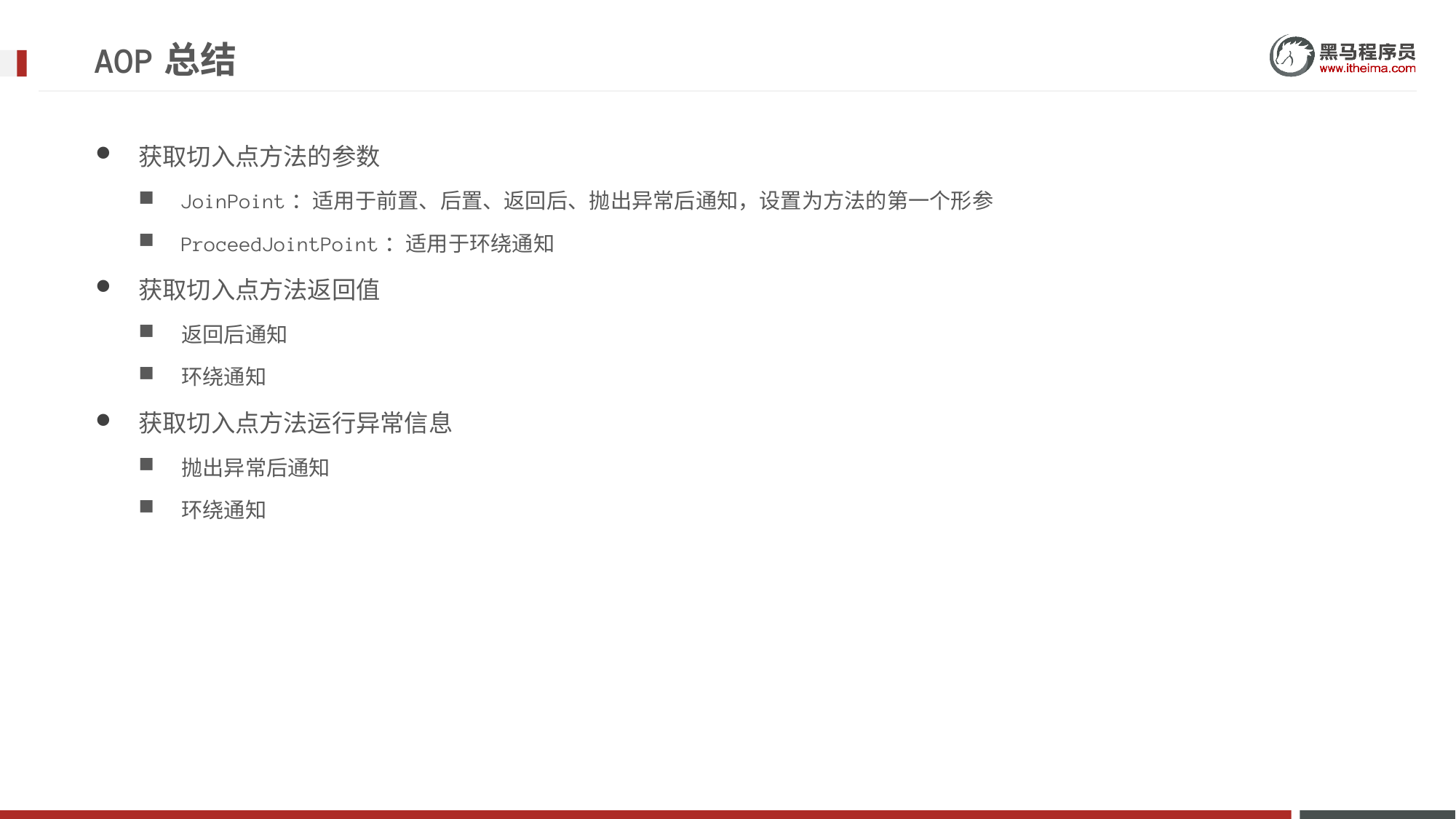

AOP总结
获取切入点方法的参数
JoinPoint：适用于前置、后置、返回后、抛出异常后通知，设置为方法的第一个形参
ProceedJointPoint：适用于环绕通知
获取切入点方法返回值
返回后通知
环绕通知
获取切入点方法运行异常信息
抛出异常后通知
环绕通知